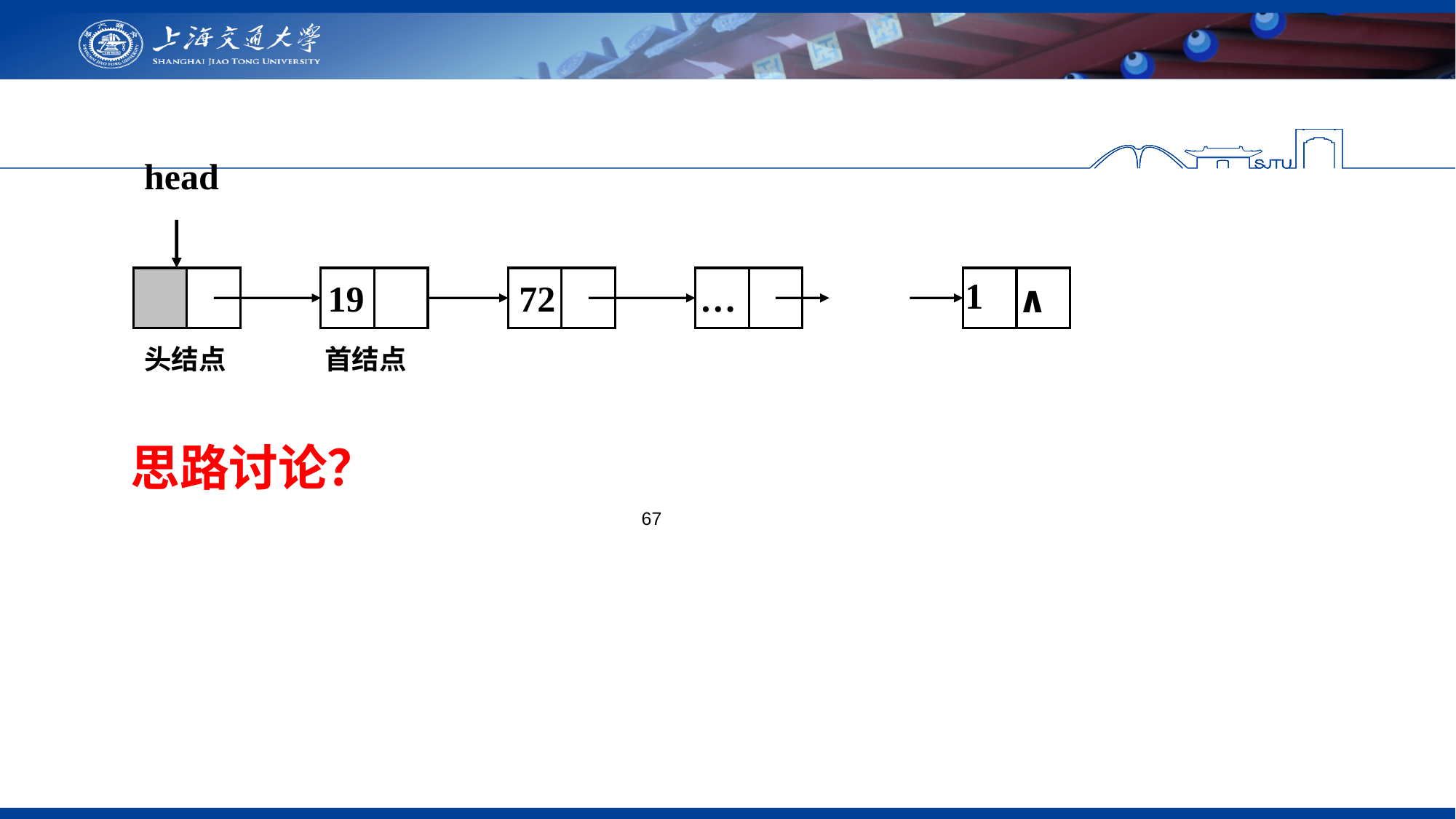

head

1
19
72
…
∧

头结点
首结点
思路讨论？

67